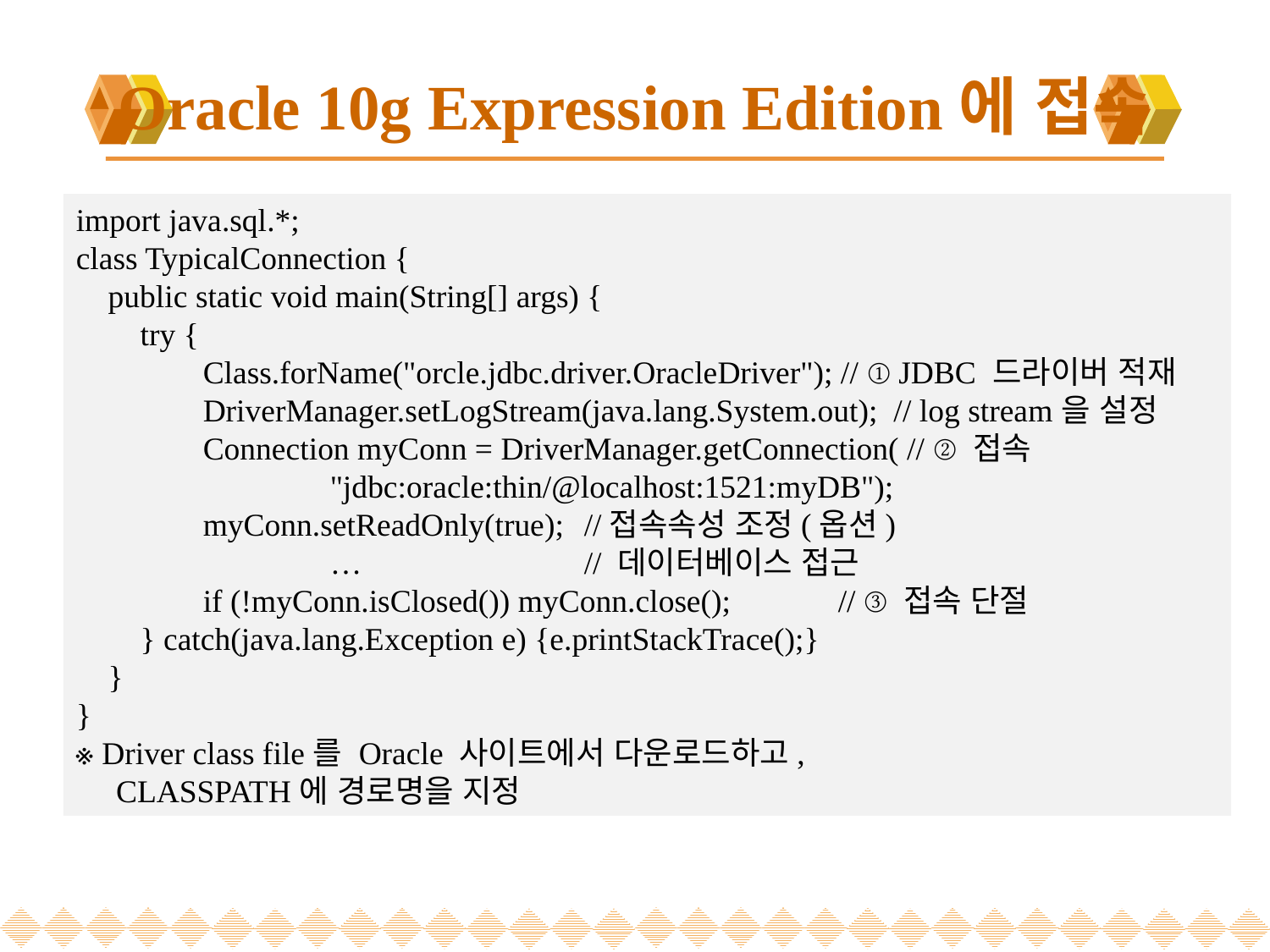

# Oracle 10g Expression Edition에 접속
import java.sql.*;
class TypicalConnection {
    public static void main(String[] args) {
        try {
	Class.forName("orcle.jdbc.driver.OracleDriver"); // ① JDBC 드라이버 적재
	DriverManager.setLogStream(java.lang.System.out);  // log stream을 설정
	Connection myConn = DriverManager.getConnection( // ② 접속			"jdbc:oracle:thin/@localhost:1521:myDB");
	myConn.setReadOnly(true);	//접속속성 조정(옵션)
		…		// 데이터베이스 접근
	if (!myConn.isClosed()) myConn.close();  	// ③ 접속 단절
        } catch(java.lang.Exception e) {e.printStackTrace();}
    }
}
※ Driver class file를 Oracle 사이트에서 다운로드하고,
     CLASSPATH에 경로명을 지정